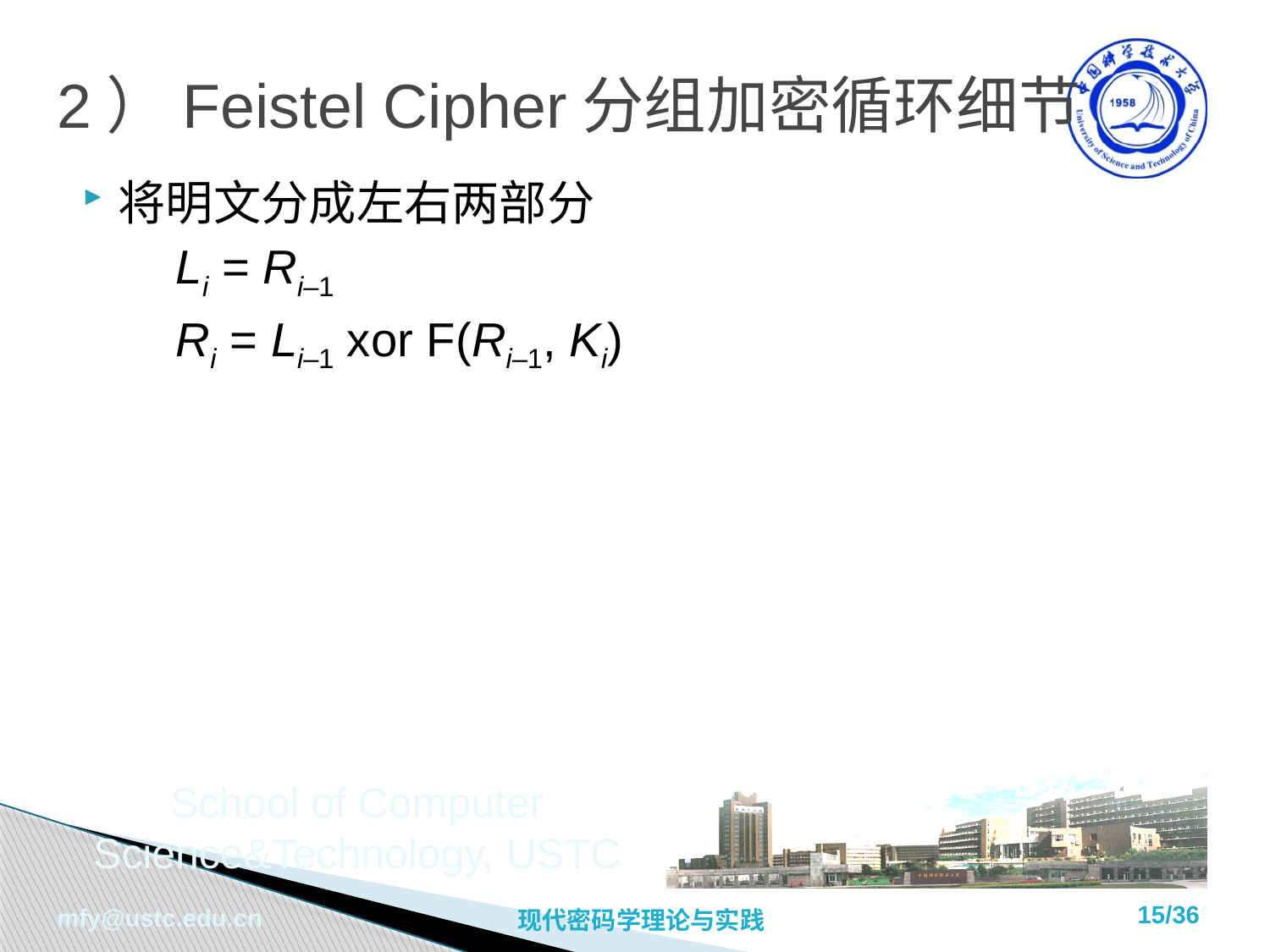

# 2）Feistel Cipher分组加密循环细节
将明文分成左右两部分
       Li = Ri–1
       Ri = Li–1 xor F(Ri–1, Ki)